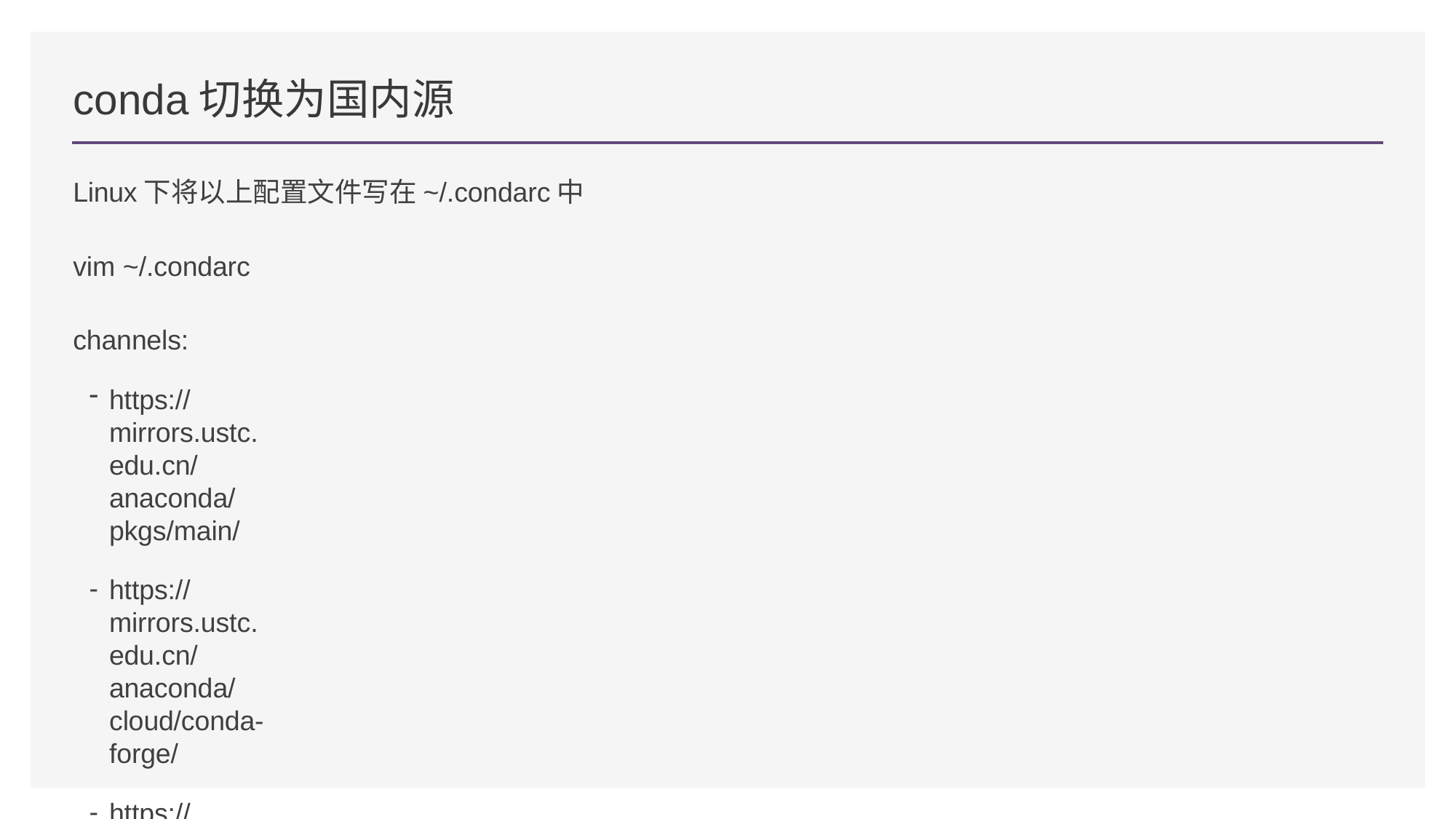

# conda切换为国内源
Linux下将以上配置文件写在~/.condarc中
vim ~/.condarc  channels:

https://mirrors.ustc.edu.cn/anaconda/pkgs/main/

https://mirrors.ustc.edu.cn/anaconda/cloud/conda-forge/

https://mirrors.tuna.tsinghua.edu.cn/anaconda/pkgs/free/
defaults  show_channel_urls: true